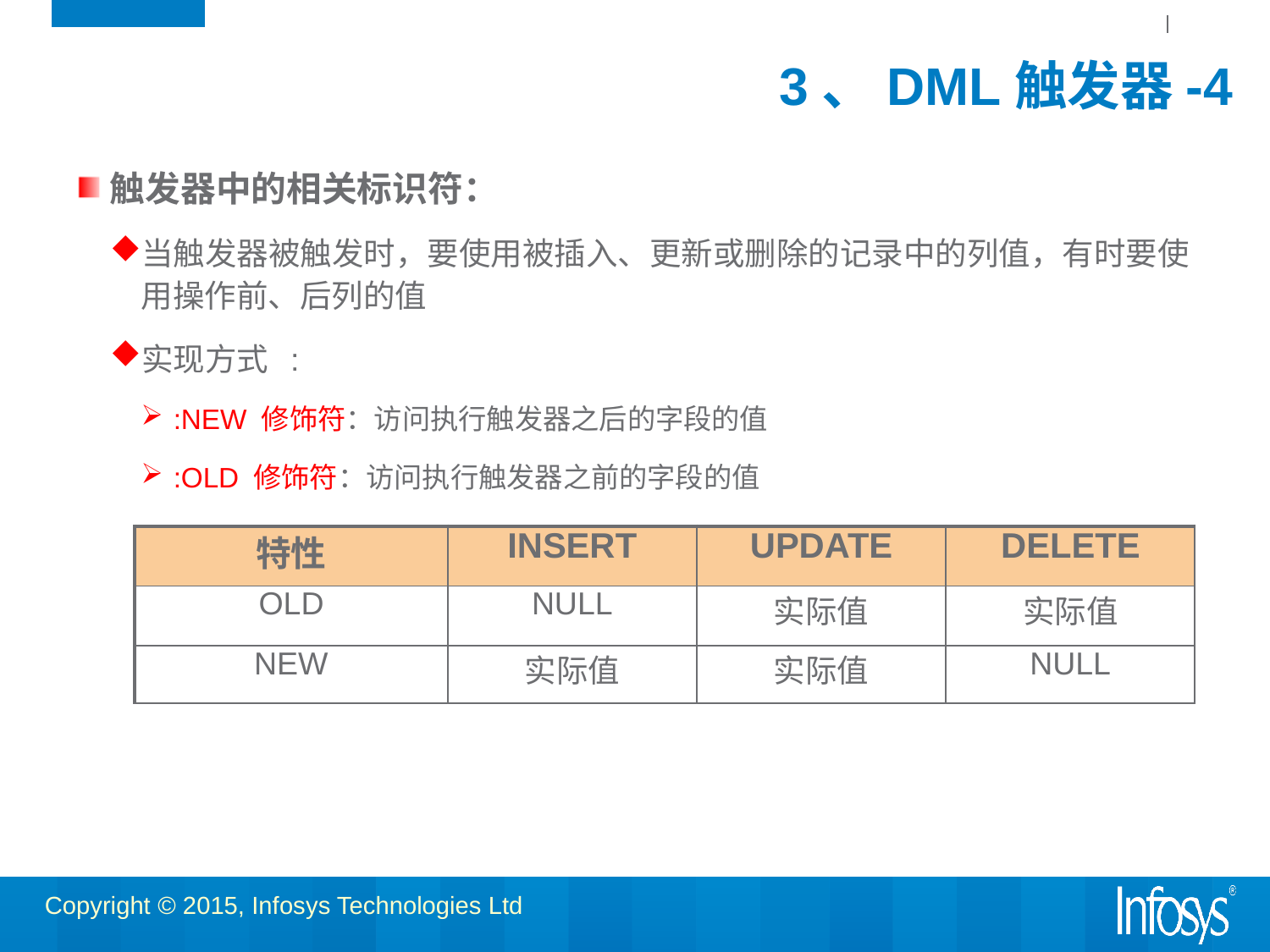

# 3、DML触发器-4
触发器中的相关标识符：
当触发器被触发时，要使用被插入、更新或删除的记录中的列值，有时要使用操作前、后列的值
实现方式  :
:NEW 修饰符：访问执行触发器之后的字段的值
:OLD 修饰符：访问执行触发器之前的字段的值

| 特性 | INSERT | UPDATE | DELETE |
| --- | --- | --- | --- |
| OLD | NULL | 实际值 | 实际值 |
| NEW | 实际值 | 实际值 | NULL |